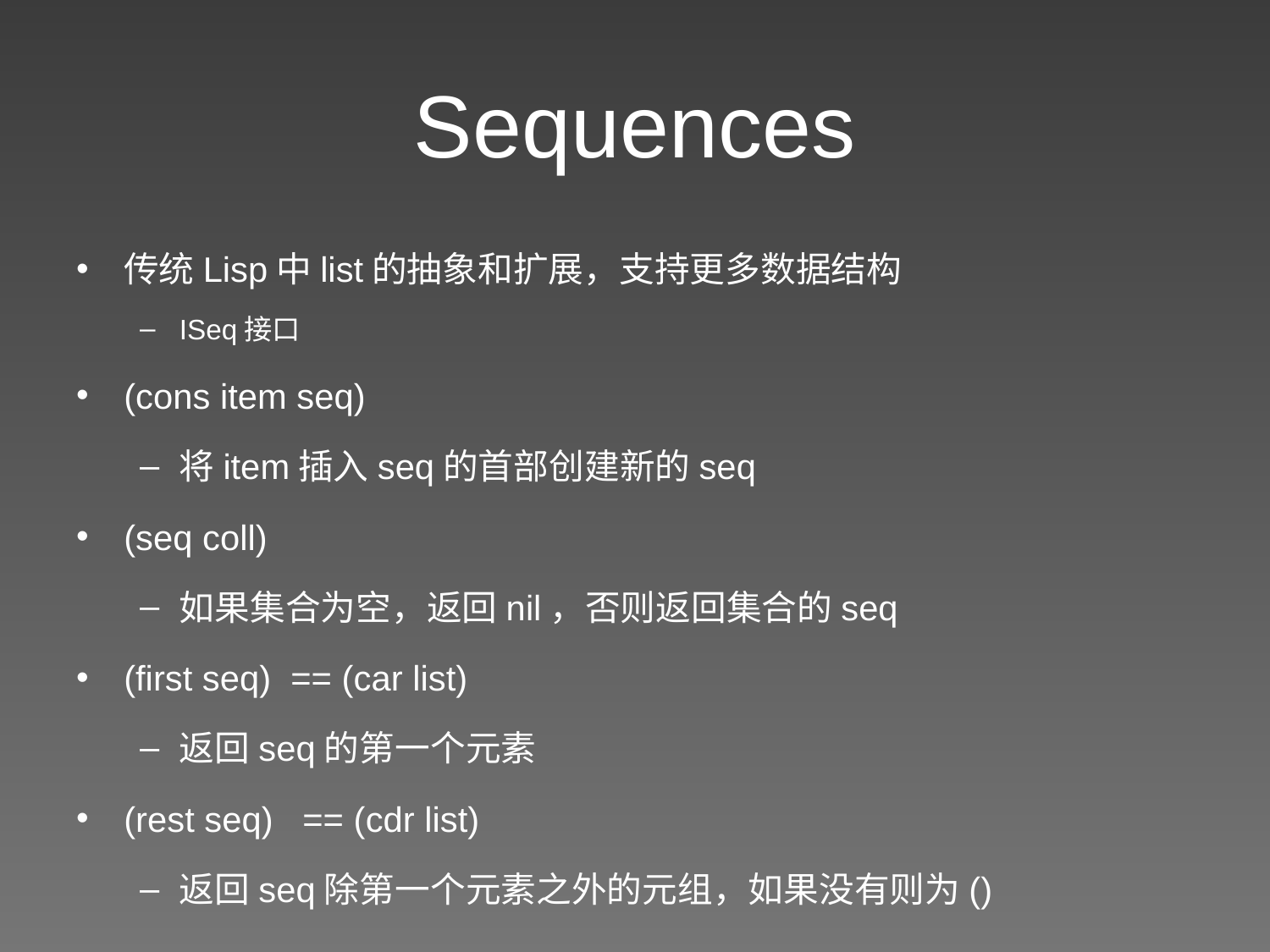

# Sequences
传统Lisp中list的抽象和扩展，支持更多数据结构
ISeq接口
(cons item seq)
将item插入seq的首部创建新的seq
(seq coll)
如果集合为空，返回nil，否则返回集合的seq
(first seq)  == (car list)
返回seq的第一个元素
(rest seq)   == (cdr list)
返回seq除第一个元素之外的元组，如果没有则为()